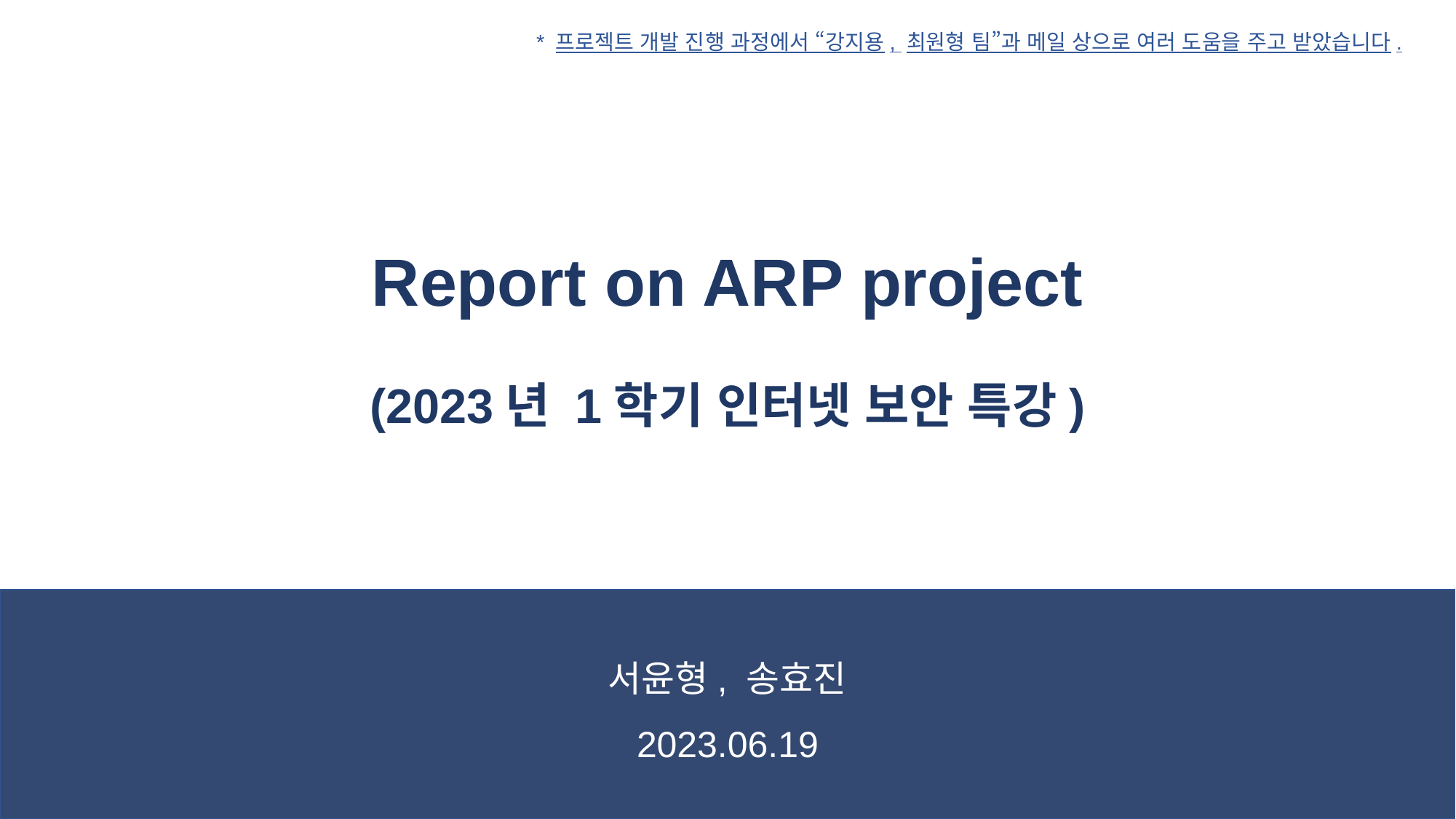

* 프로젝트 개발 진행 과정에서 “강지용, 최원형 팀”과 메일 상으로 여러 도움을 주고 받았습니다.
Report on ARP project
(2023년 1학기 인터넷 보안 특강)

서윤형, 송효진
2023.06.19